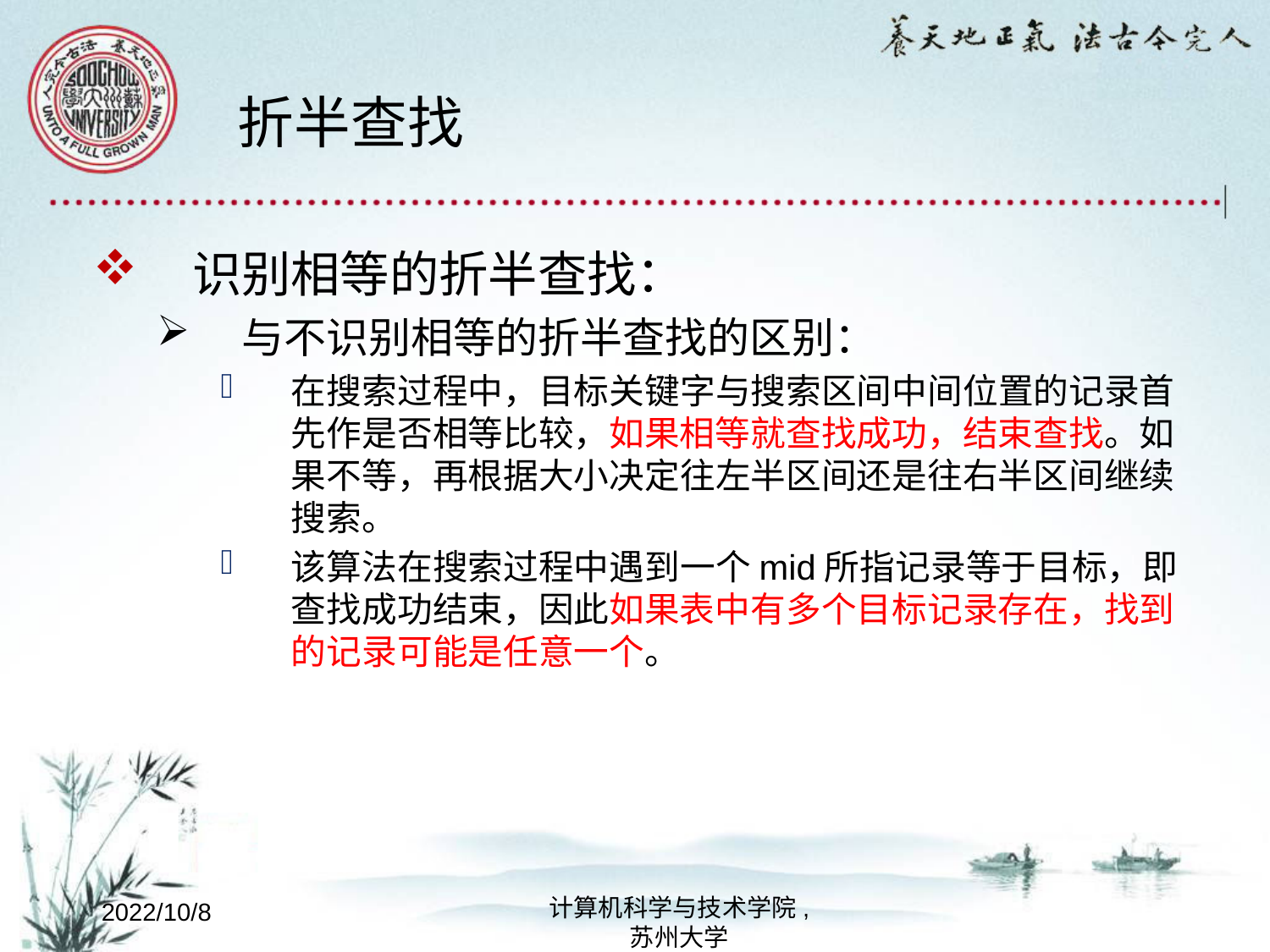

# 折半查找
识别相等的折半查找：
与不识别相等的折半查找的区别：
在搜索过程中，目标关键字与搜索区间中间位置的记录首先作是否相等比较，如果相等就查找成功，结束查找。如果不等，再根据大小决定往左半区间还是往右半区间继续搜索。
该算法在搜索过程中遇到一个mid所指记录等于目标，即查找成功结束，因此如果表中有多个目标记录存在，找到的记录可能是任意一个。
计算机科学与技术学院,
苏州大学
2022/10/8